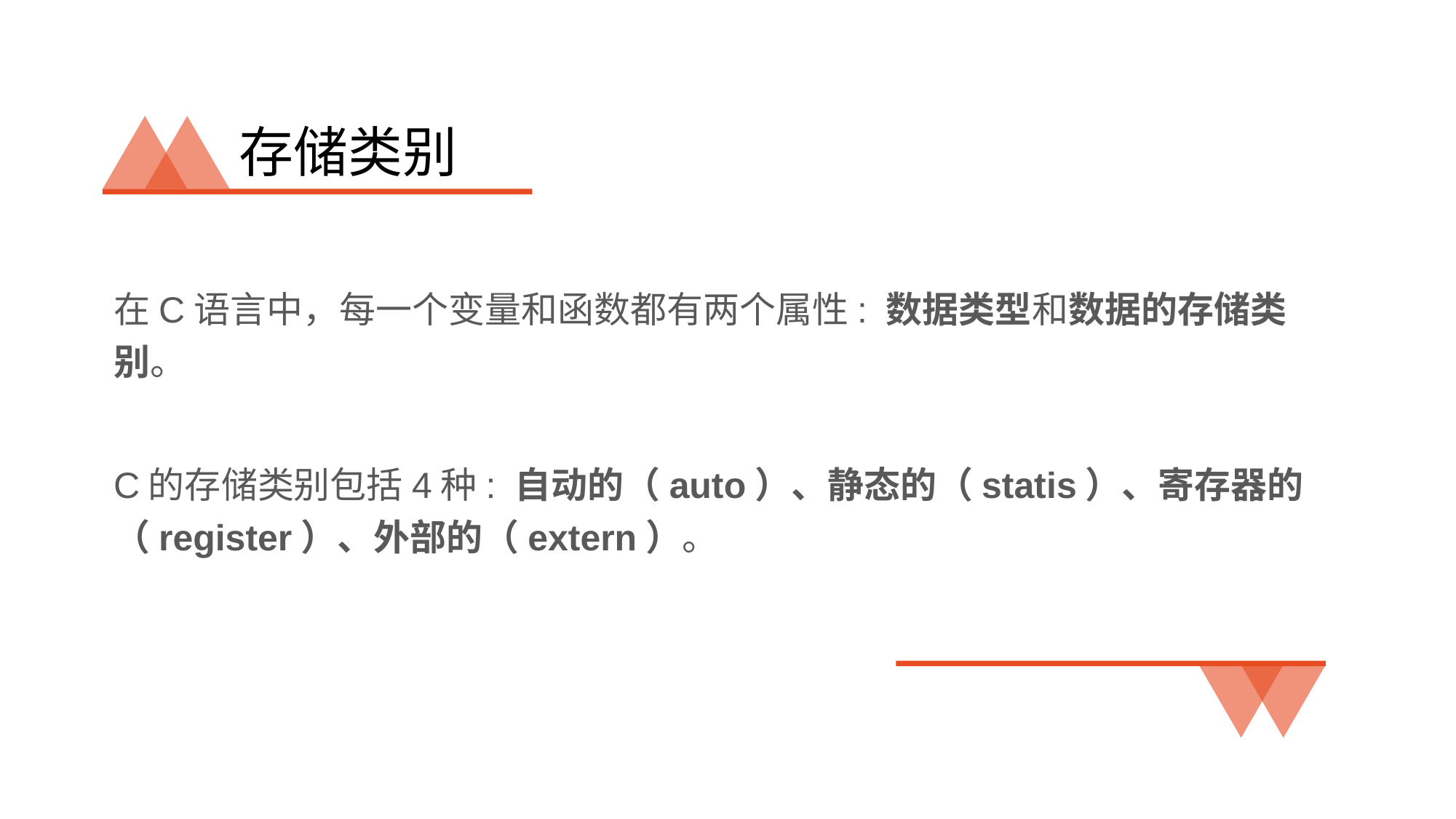

# 存储类别

在C语言中，每一个变量和函数都有两个属性: 数据类型和数据的存储类别。

C的存储类别包括4种: 自动的（auto）、静态的（statis）、寄存器的（register）、外部的（extern）。